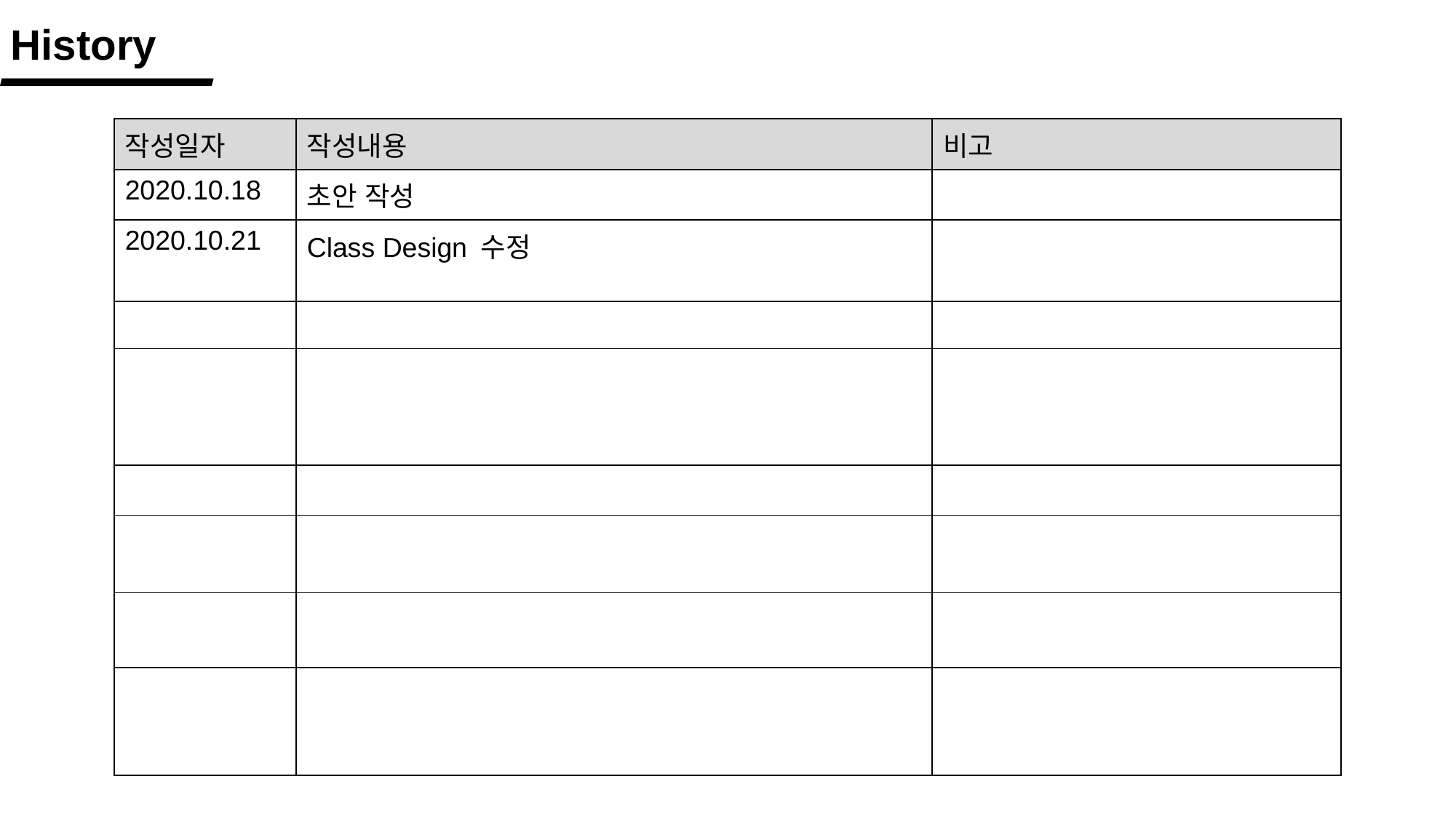

History

| 작성일자 | 작성내용 | 비고 |
| --- | --- | --- |
| 2020.10.18 | 초안 작성 |  |
| 2020.10.21 | Class Design 수정 |  |
|  |  |  |
|  |  |  |
|  |  |  |
|  |  |  |
|  |  |  |
|  |  |  |